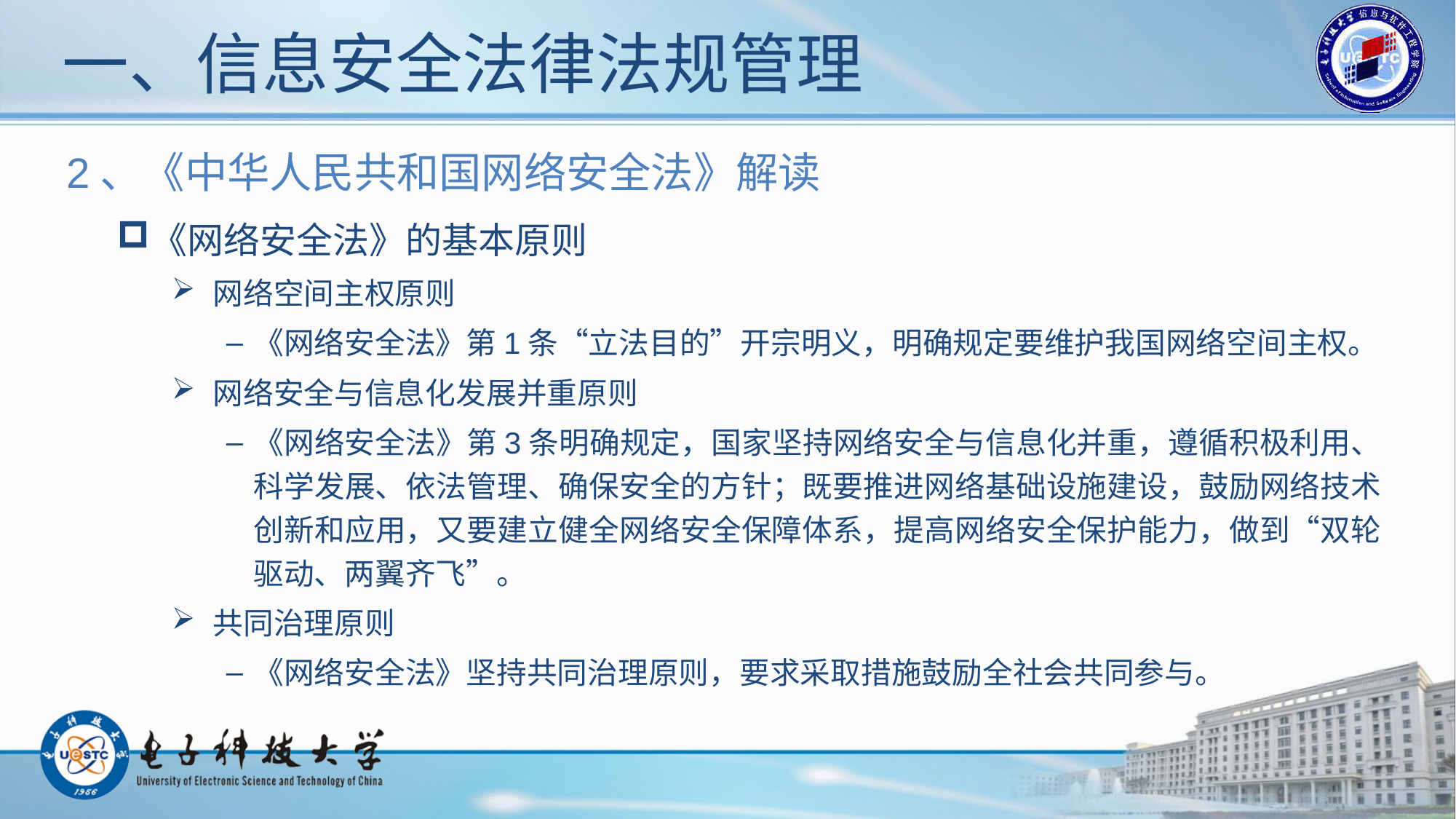

# 一、信息安全法律法规管理
2、《中华人民共和国网络安全法》解读
《网络安全法》的基本原则
 网络空间主权原则
《网络安全法》第1条“立法目的”开宗明义，明确规定要维护我国网络空间主权。
 网络安全与信息化发展并重原则
《网络安全法》第3条明确规定，国家坚持网络安全与信息化并重，遵循积极利用、科学发展、依法管理、确保安全的方针；既要推进网络基础设施建设，鼓励网络技术创新和应用，又要建立健全网络安全保障体系，提高网络安全保护能力，做到“双轮驱动、两翼齐飞”。
 共同治理原则
《网络安全法》坚持共同治理原则，要求采取措施鼓励全社会共同参与。